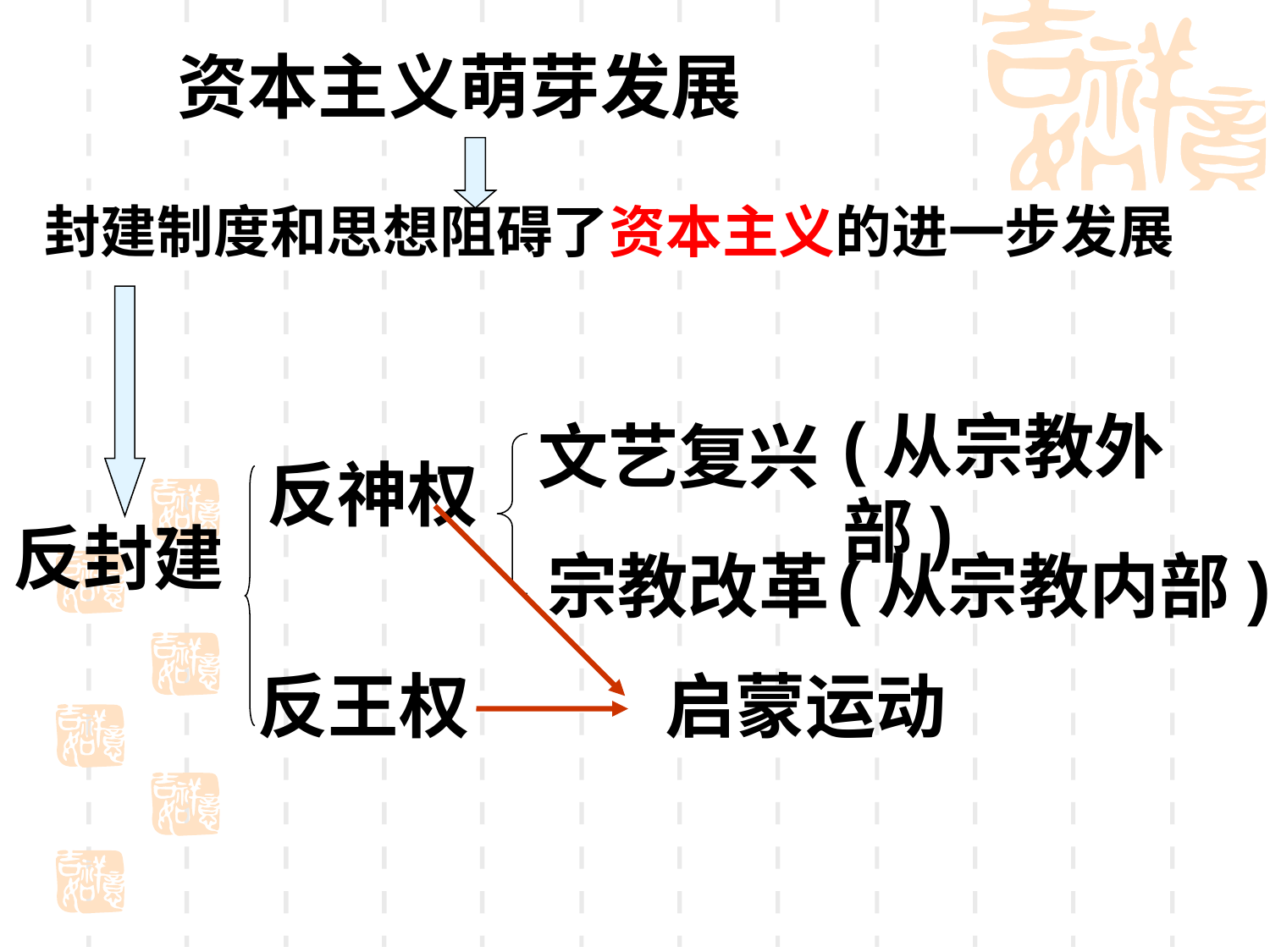

资本主义萌芽发展

封建制度和思想阻碍了资本主义的进一步发展

(从宗教外部)
文艺复兴

反神权

反封建
宗教改革
(从宗教内部)
反王权
     启蒙运动